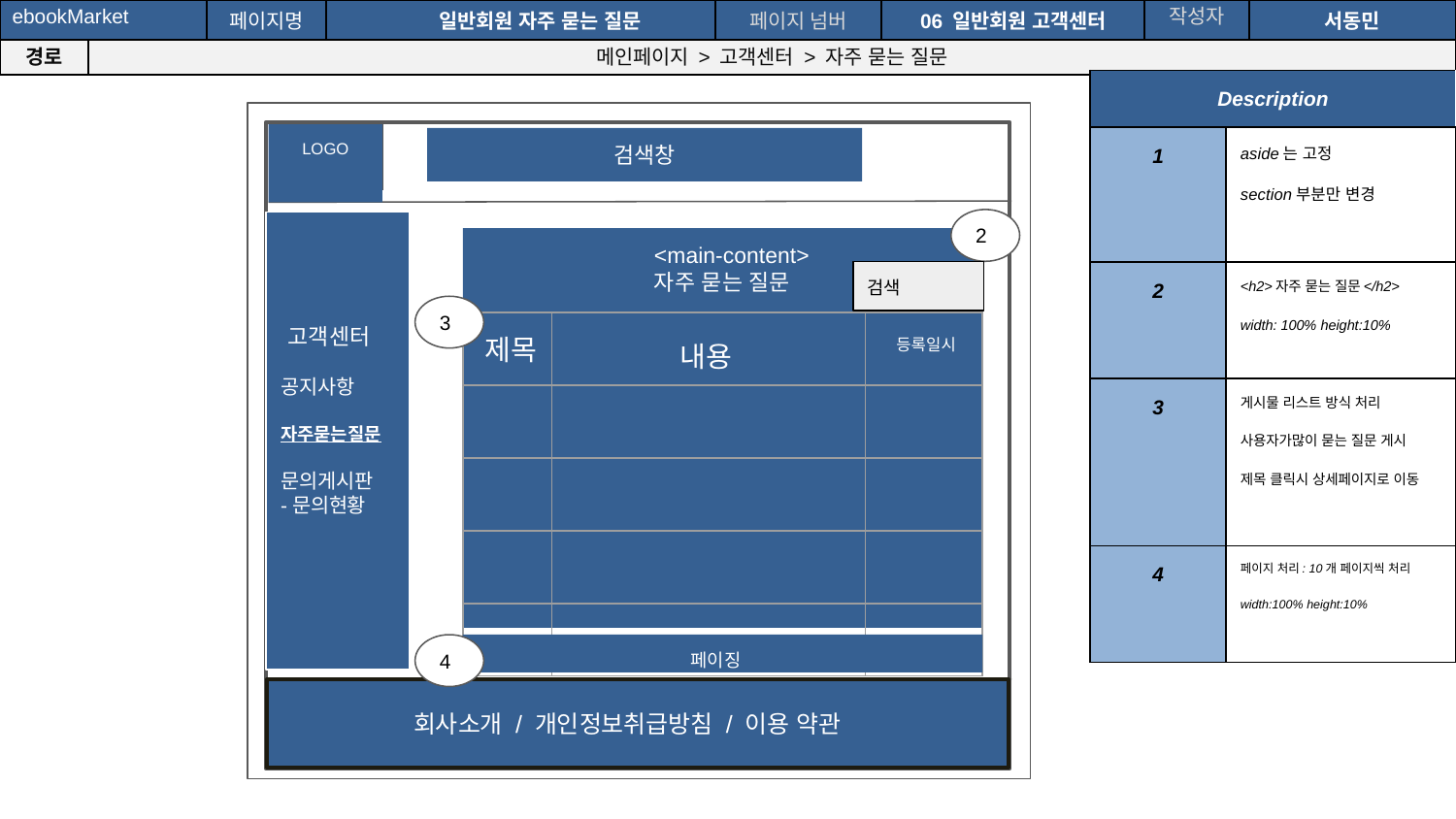

| ebookMarket |  | 페이지명 | 일반회원 자주 묻는 질문 | 페이지 넘버 | 06 일반회원 고객센터 | 작성자 | 서동민 |
| --- | --- | --- | --- | --- | --- | --- | --- |
| 경로 | 메인페이지 > 고객센터 > 자주 묻는 질문 |  |  |  |  |  |  |
| Description |  |
| --- | --- |
| 1 | aside는 고정 section부분만 변경 |
| 2 | <h2>자주 묻는 질문</h2> width: 100% height:10% |
| 3 | 게시물 리스트 방식 처리 사용자가많이 묻는 질문 게시 제목 클릭시 상세페이지로 이동 |
| 4 | 페이지 처리: 10개 페이지씩 처리 width:100% height:10% |

LOGO
검색창

2
 고객센터

공지사항

자주묻는질문

문의게시판
-문의현황

                            <main-content>
자주 묻는 질문

검색
3
|  |  |  |
| --- | --- | --- |
|  |  |  |
|  |  |  |
|  |  |  |
|  |  |  |
제목
등록일시
내용
4
                                         페이징
회사소개 / 개인정보취급방침 / 이용 약관